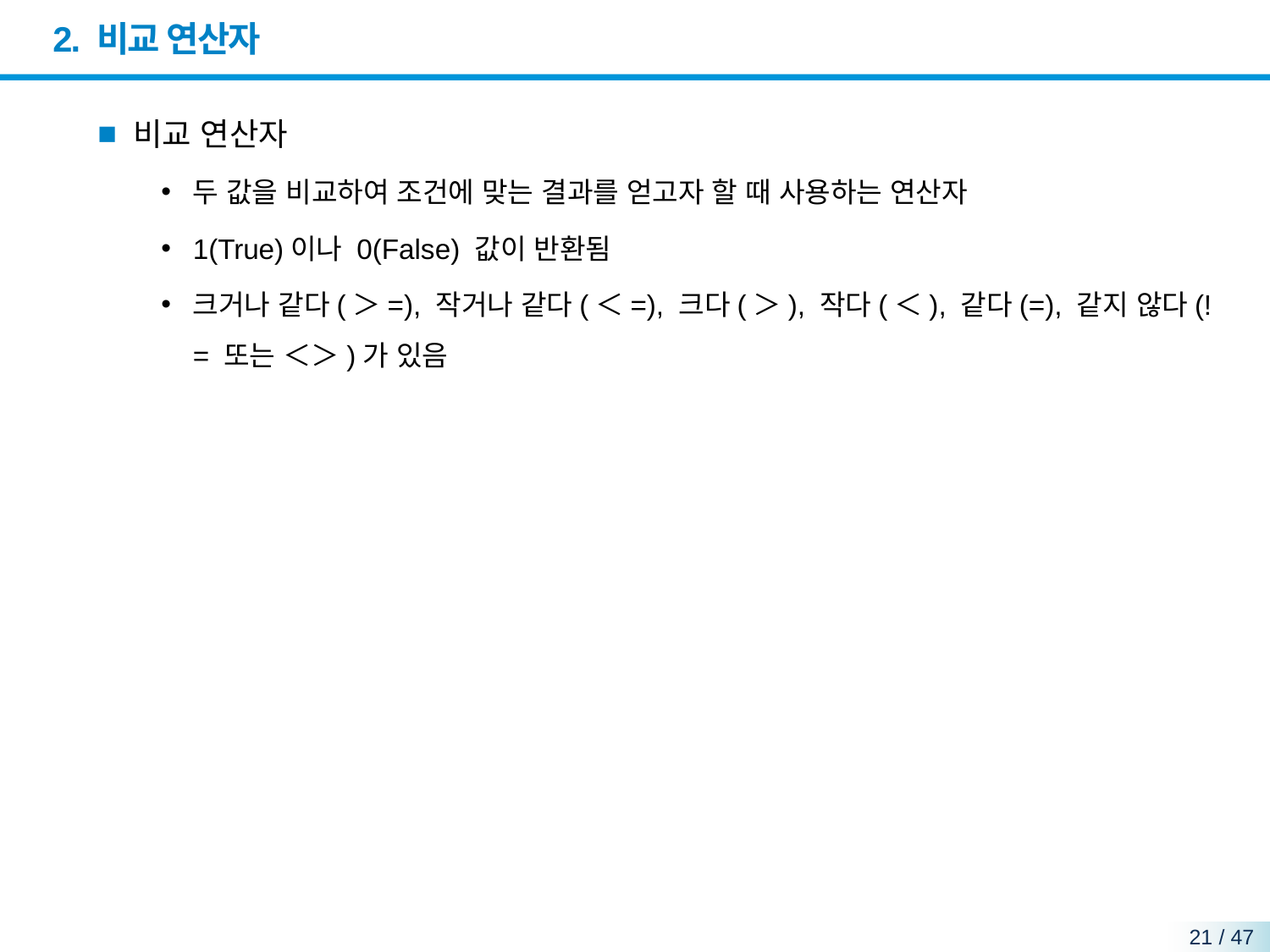

# 2. 비교 연산자
비교 연산자
두 값을 비교하여 조건에 맞는 결과를 얻고자 할 때 사용하는 연산자
1(True)이나 0(False) 값이 반환됨
크거나 같다(＞=), 작거나 같다(＜=), 크다(＞), 작다(＜), 같다(=), 같지 않다(!= 또는 ＜＞)가 있음